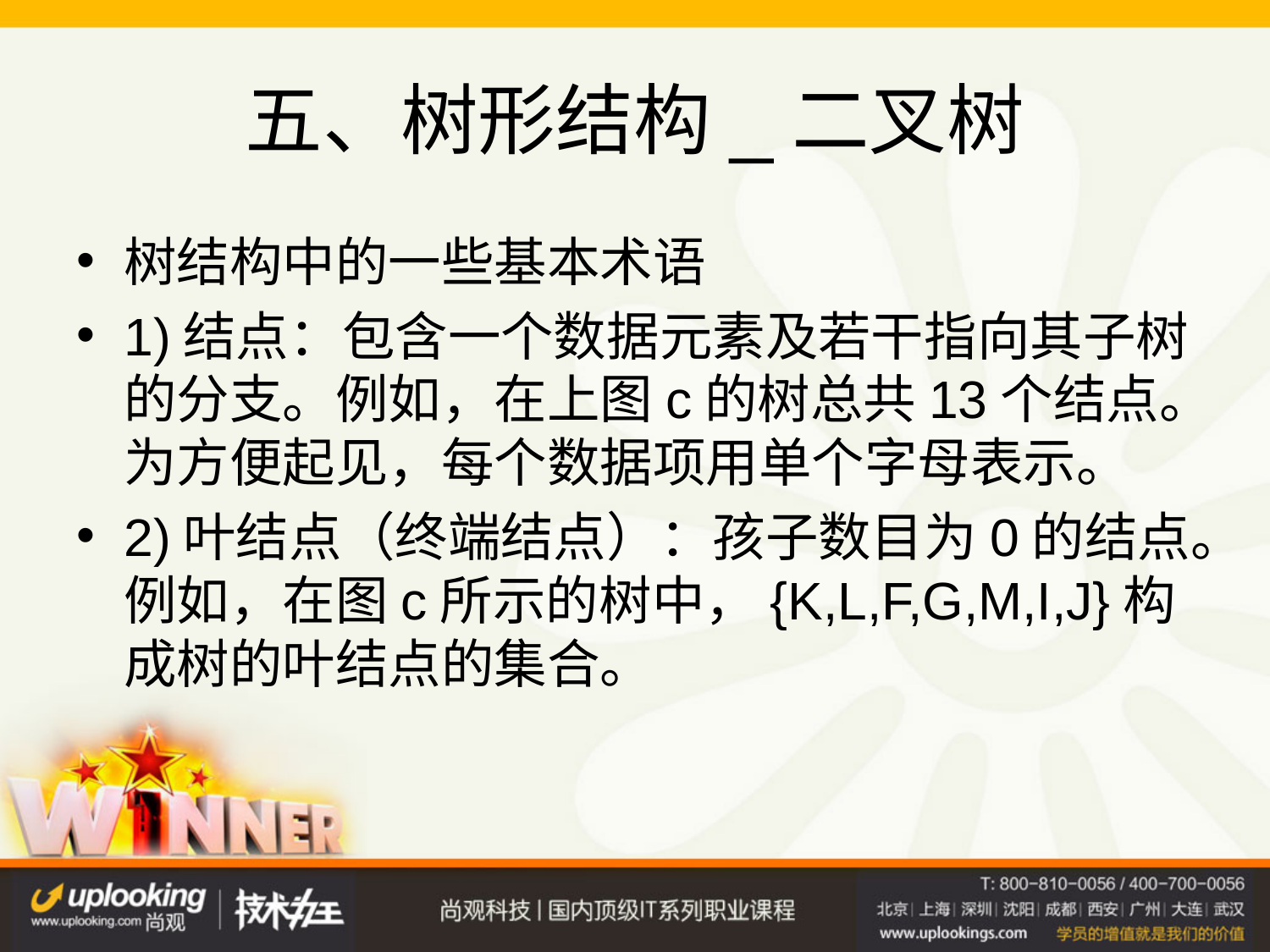

# 五、树形结构_二叉树
树结构中的一些基本术语
1)结点：包含一个数据元素及若干指向其子树的分支。例如，在上图c的树总共13个结点。为方便起见，每个数据项用单个字母表示。
2)叶结点（终端结点）：孩子数目为0的结点。例如，在图c所示的树中，{K,L,F,G,M,I,J}构成树的叶结点的集合。